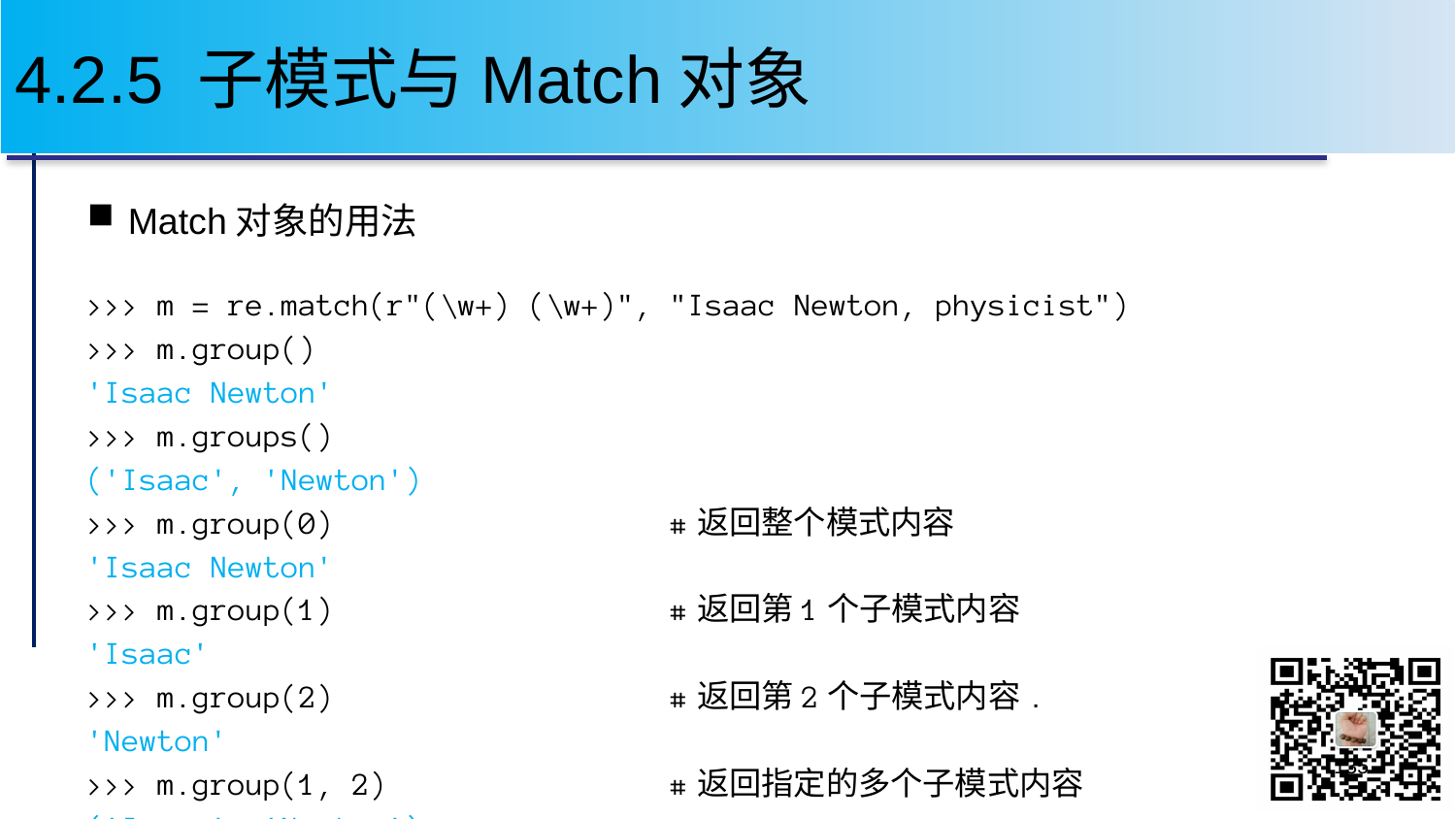

# 4.2.5 子模式与Match对象
Match对象的用法

>>> m = re.match(r"(\w+) (\w+)", "Isaac Newton, physicist")
>>> m.group()
'Isaac Newton'
>>> m.groups()
('Isaac', 'Newton')
>>> m.group(0)                   #返回整个模式内容
'Isaac Newton'
>>> m.group(1)                   #返回第1个子模式内容
'Isaac'
>>> m.group(2)                   #返回第2个子模式内容.
'Newton'
>>> m.group(1, 2)                #返回指定的多个子模式内容
('Isaac', 'Newton')
135